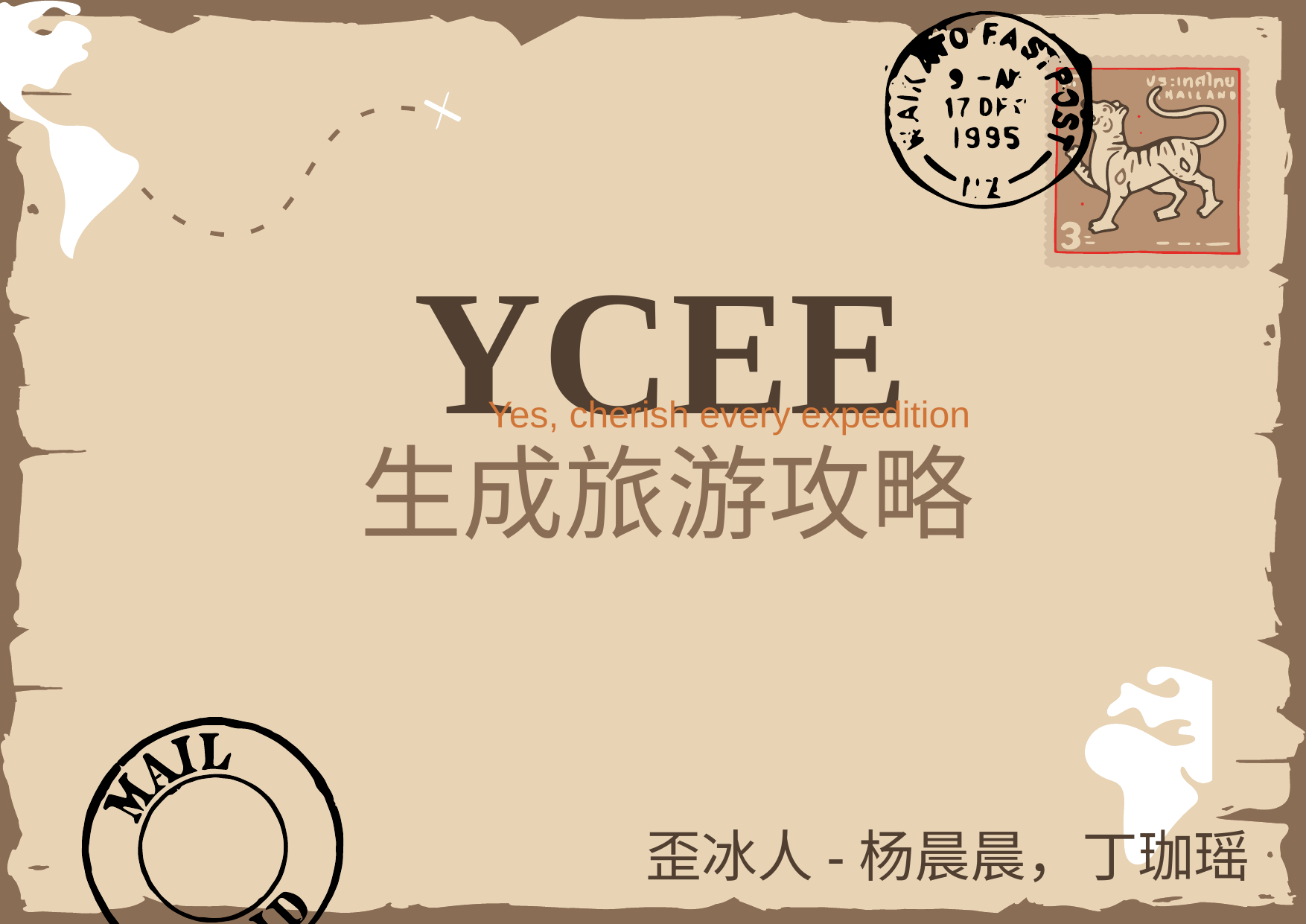

# YCEE
Yes, cherish every expedition

生成旅游攻略

歪冰人-杨晨晨，丁珈瑶